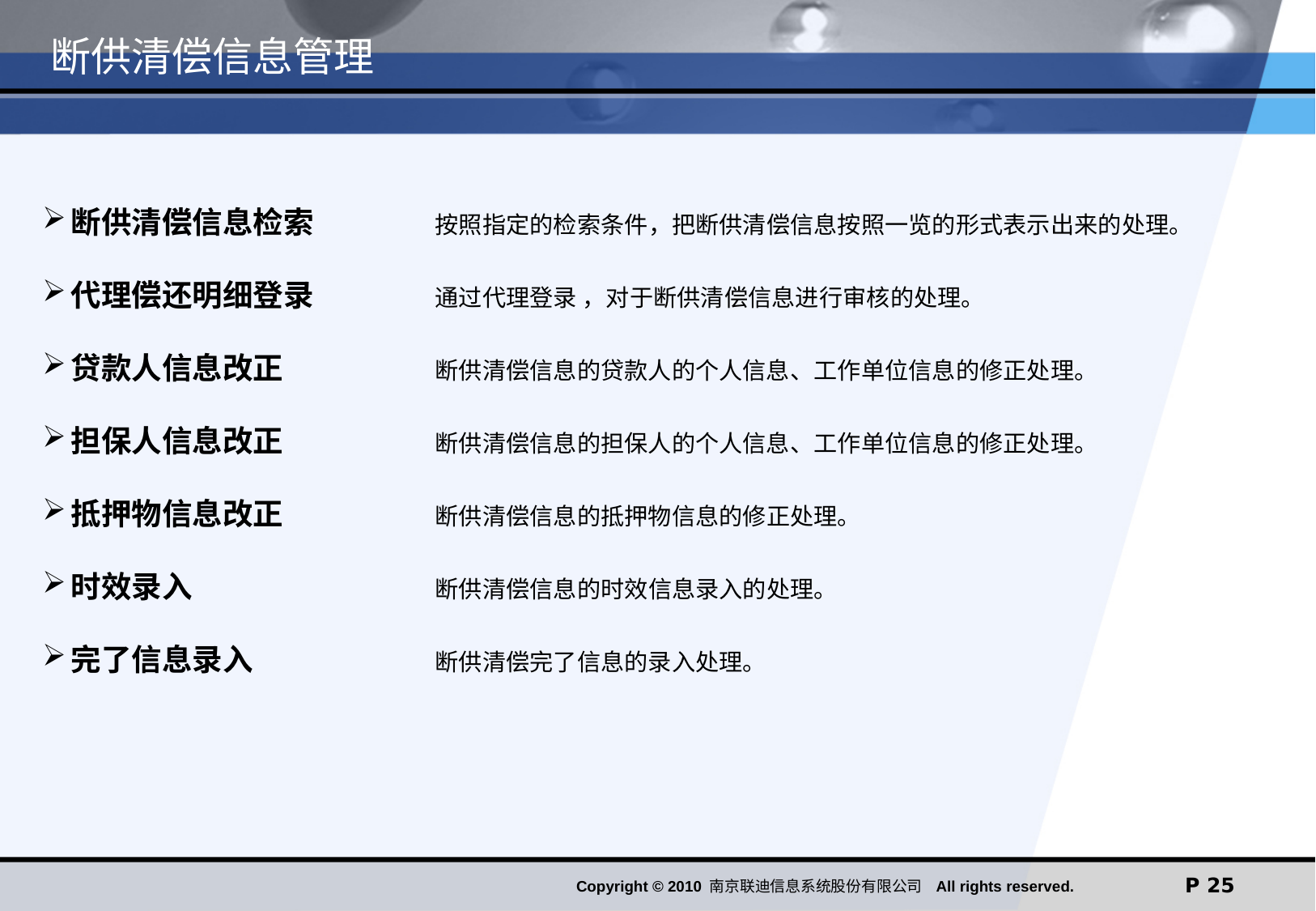

# 断供清偿信息管理
断供清偿信息检索	按照指定的检索条件，把断供清偿信息按照一览的形式表示出来的处理。
代理偿还明细登录	通过代理登录 ，对于断供清偿信息进行审核的处理。
贷款人信息改正		断供清偿信息的贷款人的个人信息、工作单位信息的修正处理。
担保人信息改正		断供清偿信息的担保人的个人信息、工作单位信息的修正处理。
抵押物信息改正		断供清偿信息的抵押物信息的修正处理。
时效录入		断供清偿信息的时效信息录入的处理。
完了信息录入		断供清偿完了信息的录入处理。